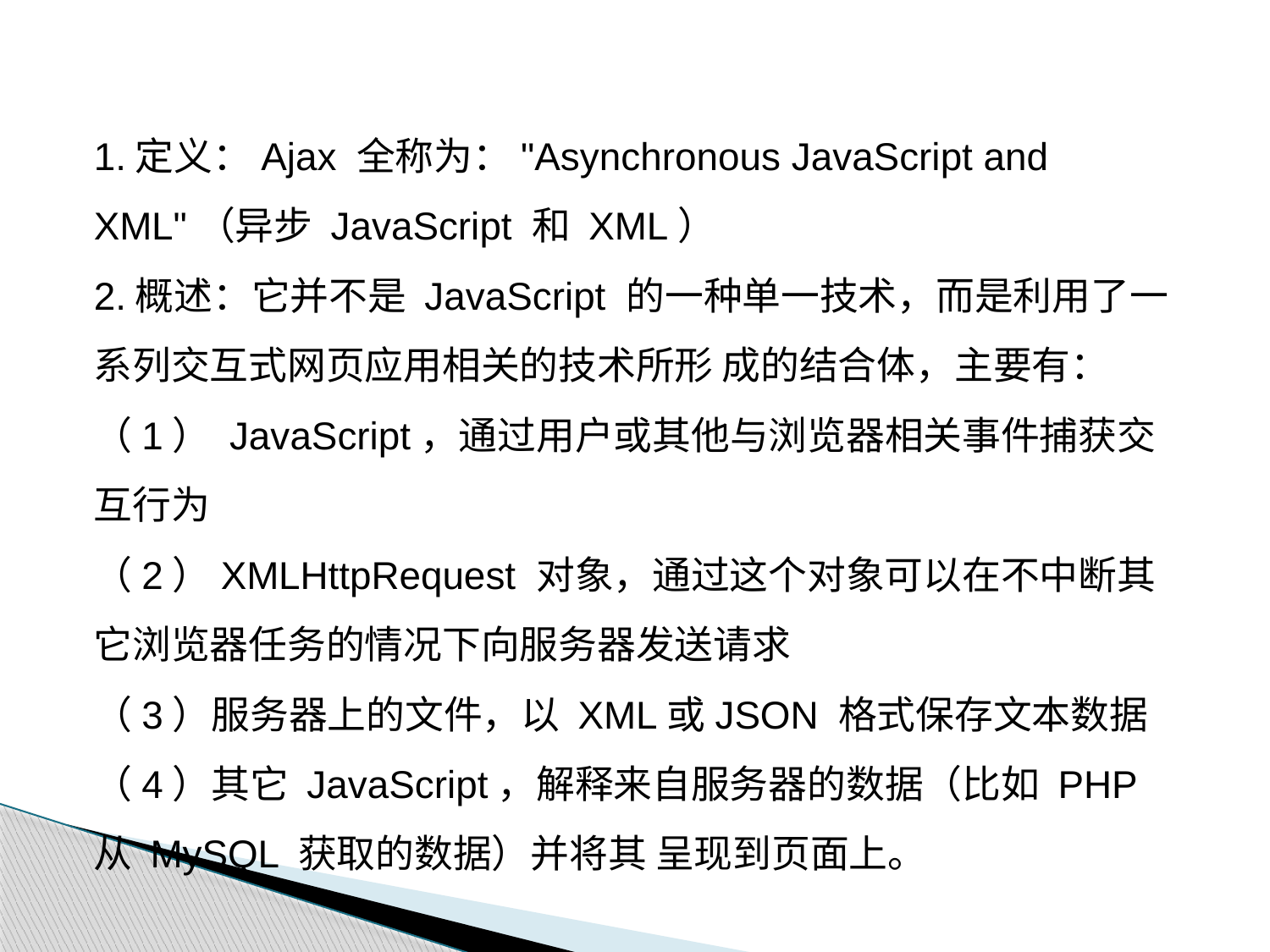

1.定义：Ajax 全称为："Asynchronous JavaScript and XML"（异步 JavaScript 和 XML）
2.概述：它并不是 JavaScript 的一种单一技术，而是利用了一系列交互式网页应用相关的技术所形 成的结合体，主要有：
（1） JavaScript，通过用户或其他与浏览器相关事件捕获交互行为
（2）XMLHttpRequest 对象，通过这个对象可以在不中断其它浏览器任务的情况下向服务器发送请求
（3）服务器上的文件，以 XML或JSON 格式保存文本数据
（4）其它 JavaScript，解释来自服务器的数据（比如 PHP 从 MySQL 获取的数据）并将其 呈现到页面上。